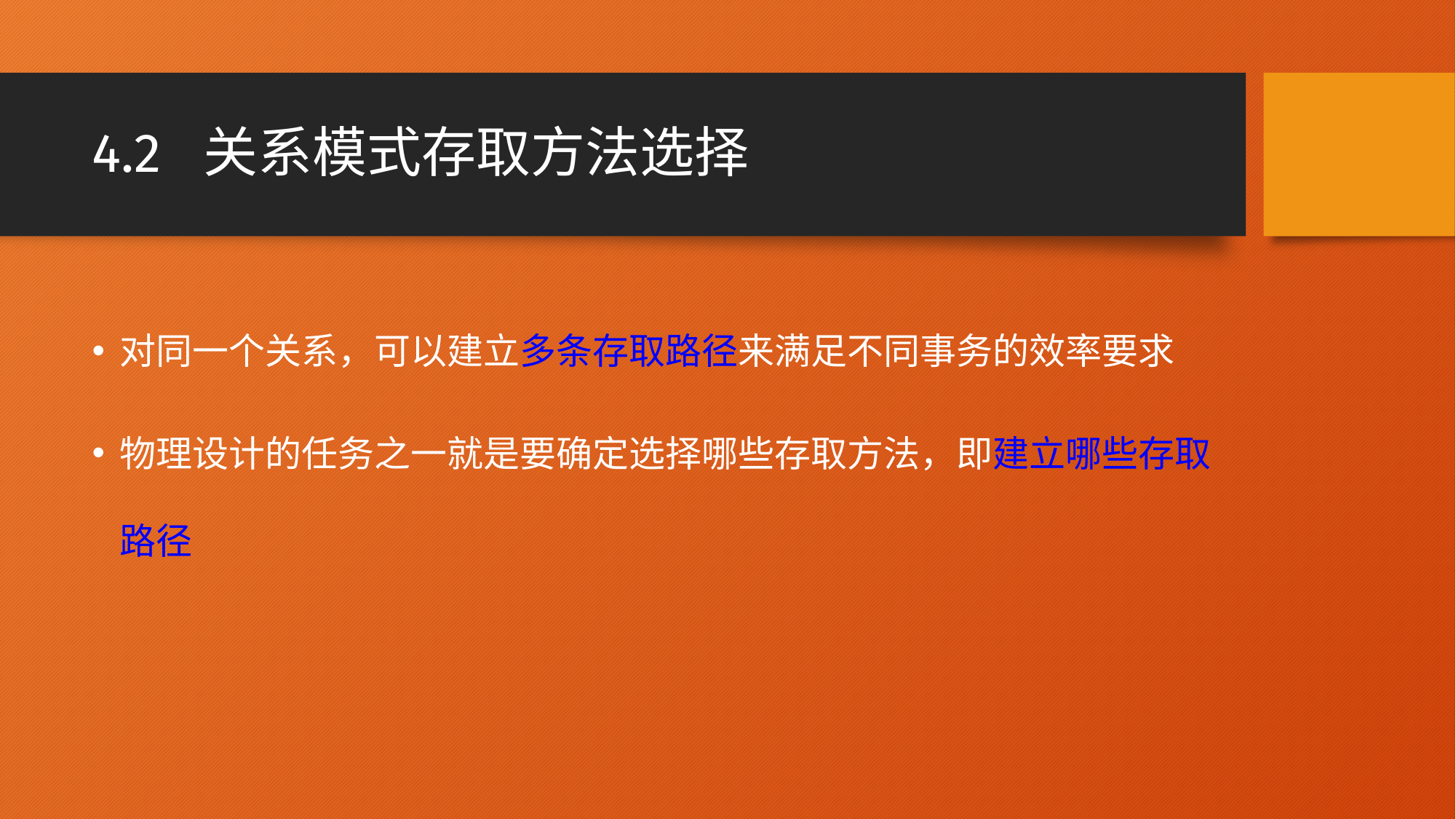

# 4.2  关系模式存取方法选择
对同一个关系，可以建立多条存取路径来满足不同事务的效率要求
物理设计的任务之一就是要确定选择哪些存取方法，即建立哪些存取路径